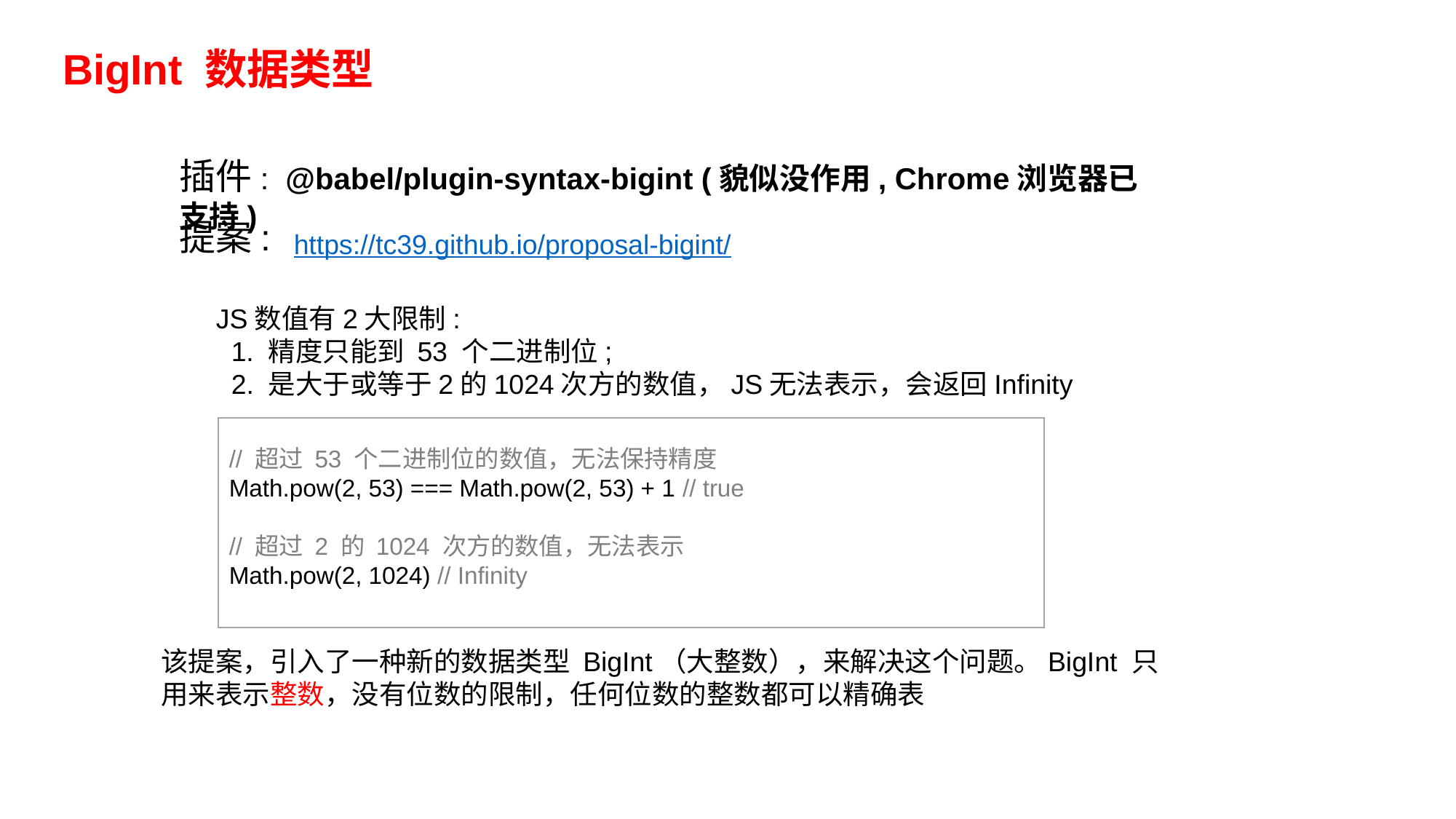

BigInt 数据类型
插件:  @babel/plugin-syntax-bigint (貌似没作用, Chrome浏览器已支持)
提案:
https://tc39.github.io/proposal-bigint/
JS数值有2大限制:
  1. 精度只能到 53 个二进制位;
  2. 是大于或等于2的1024次方的数值，JS无法表示，会返回Infinity

// 超过 53 个二进制位的数值，无法保持精度
Math.pow(2, 53) === Math.pow(2, 53) + 1 // true
// 超过 2 的 1024 次方的数值，无法表示
Math.pow(2, 1024) // Infinity
该提案，引入了一种新的数据类型 BigInt（大整数），来解决这个问题。BigInt 只用来表示整数，没有位数的限制，任何位数的整数都可以精确表